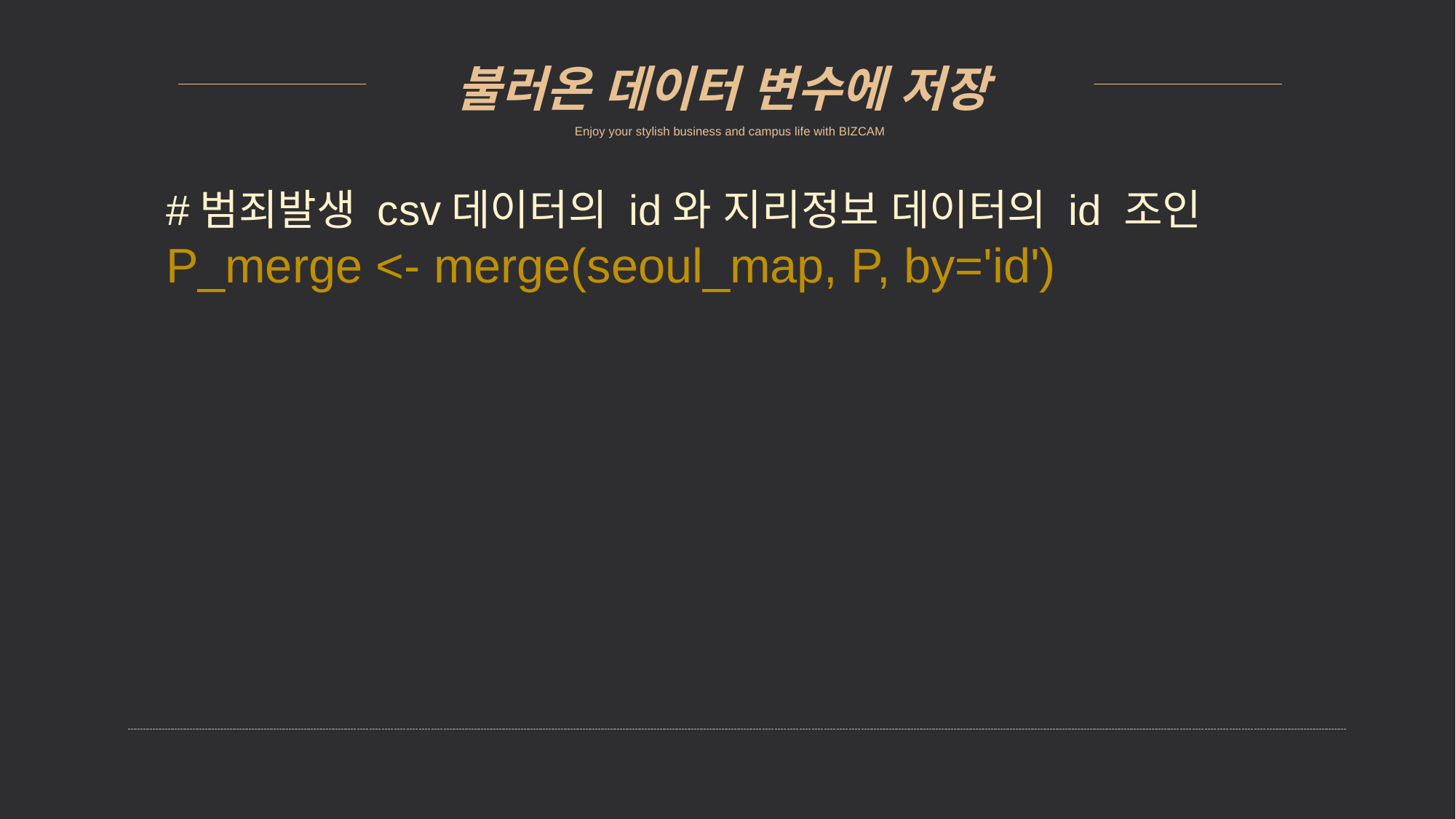

불러온 데이터 변수에 저장
Enjoy your stylish business and campus life with BIZCAM
#범죄발생 csv데이터의 id와 지리정보 데이터의 id 조인
P_merge <- merge(seoul_map, P, by='id')